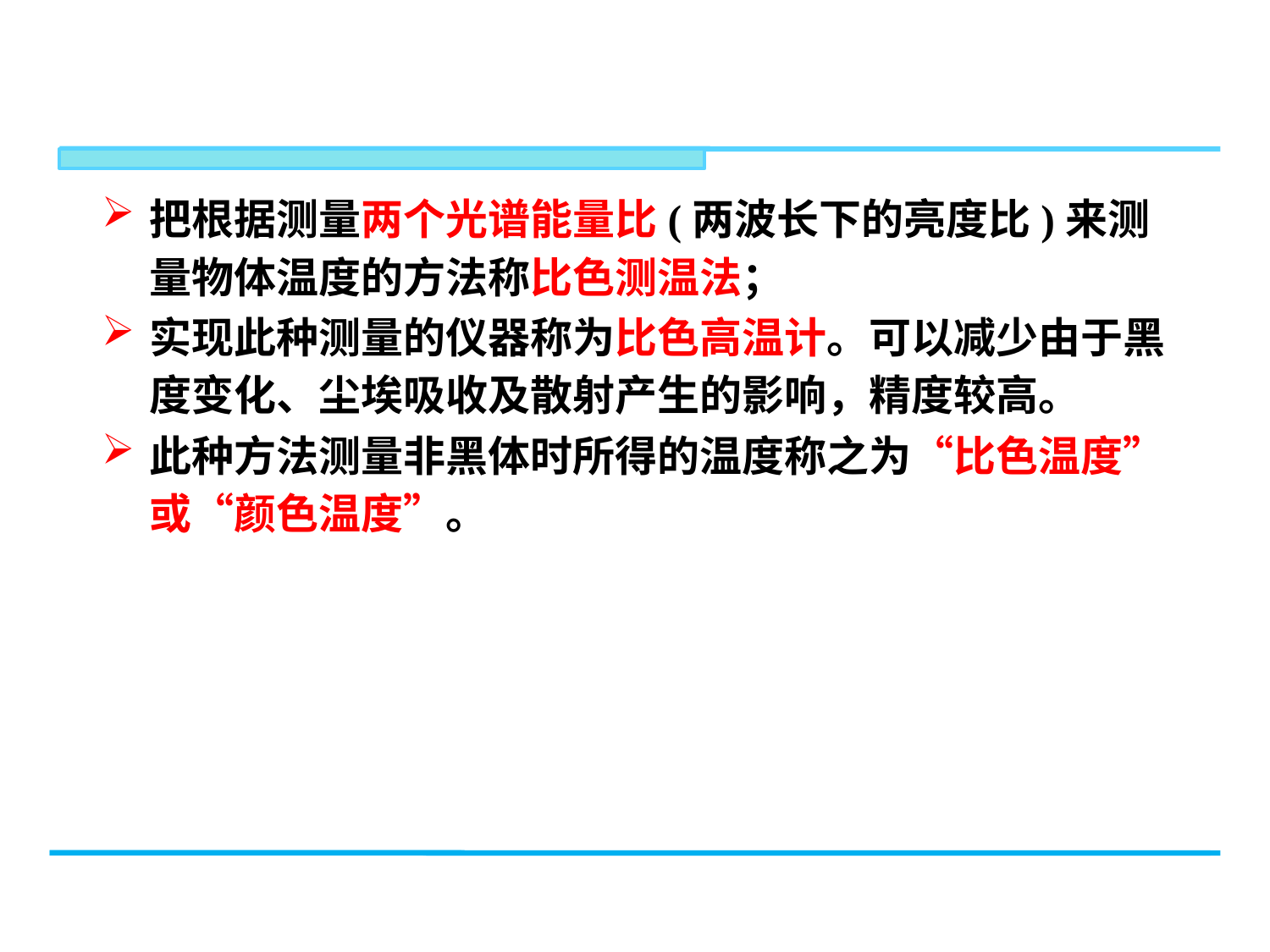

把根据测量两个光谱能量比(两波长下的亮度比)来测量物体温度的方法称比色测温法；
实现此种测量的仪器称为比色高温计。可以减少由于黑度变化、尘埃吸收及散射产生的影响，精度较高。
此种方法测量非黑体时所得的温度称之为“比色温度”或“颜色温度”。